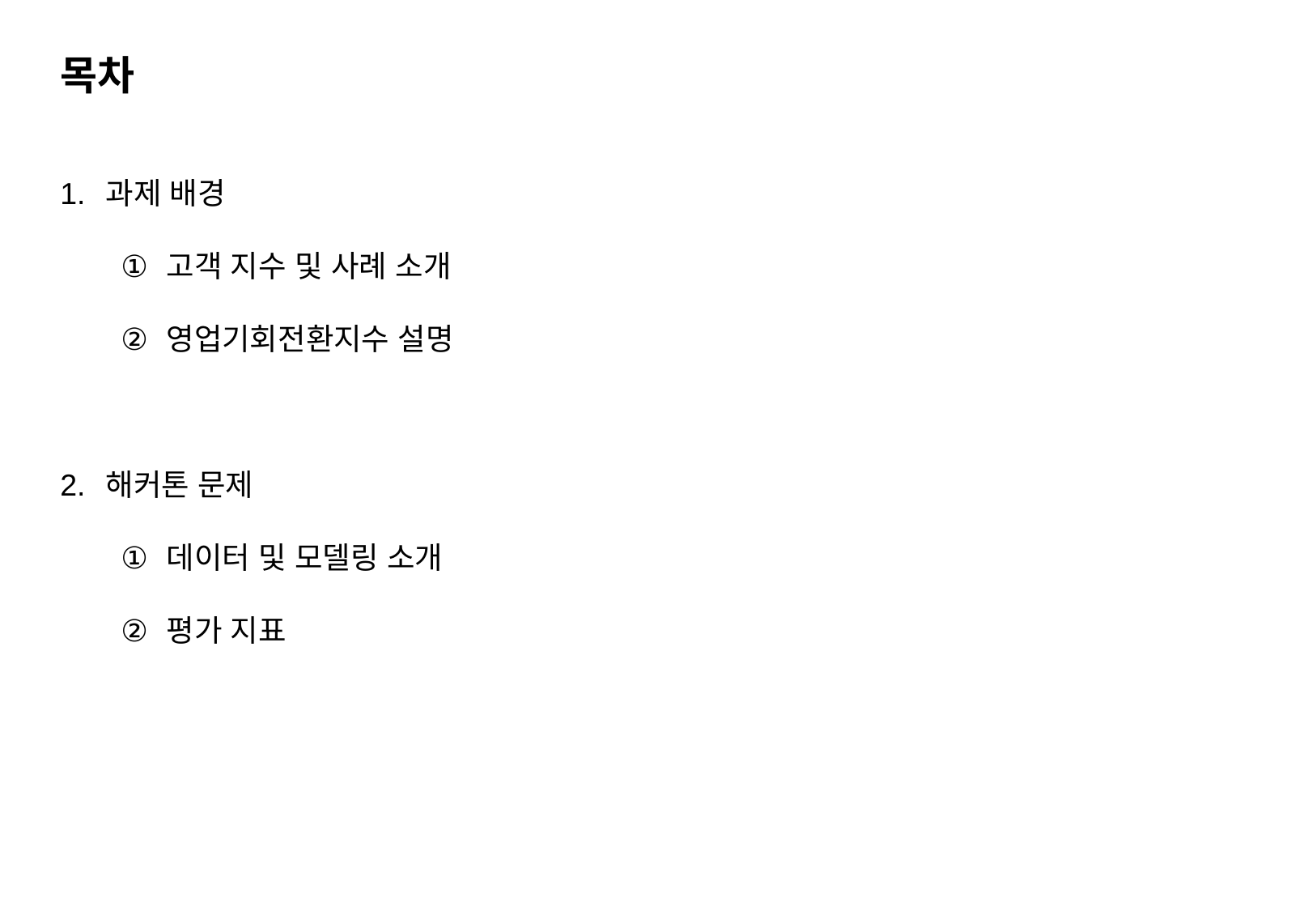

목차
과제 배경
고객 지수 및 사례 소개
영업기회전환지수 설명

해커톤 문제
데이터 및 모델링 소개
평가 지표